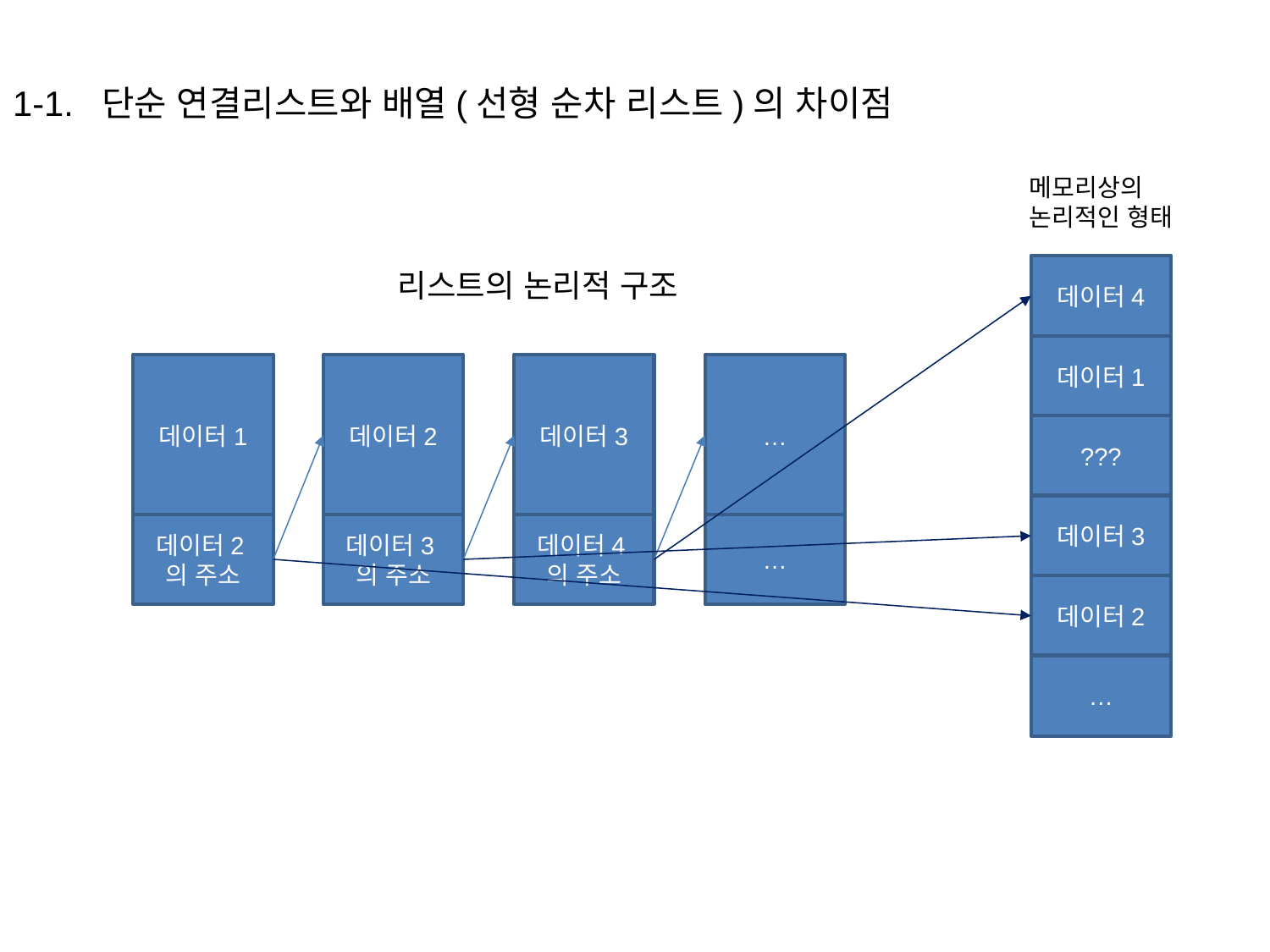

1-1.  단순 연결리스트와 배열(선형 순차 리스트)의 차이점
메모리상의
논리적인 형태
데이터4
리스트의 논리적 구조
데이터1
데이터1
데이터2
데이터3
…
???
데이터3
데이터2의 주소
데이터3의 주소
데이터4의 주소
…
데이터2
…